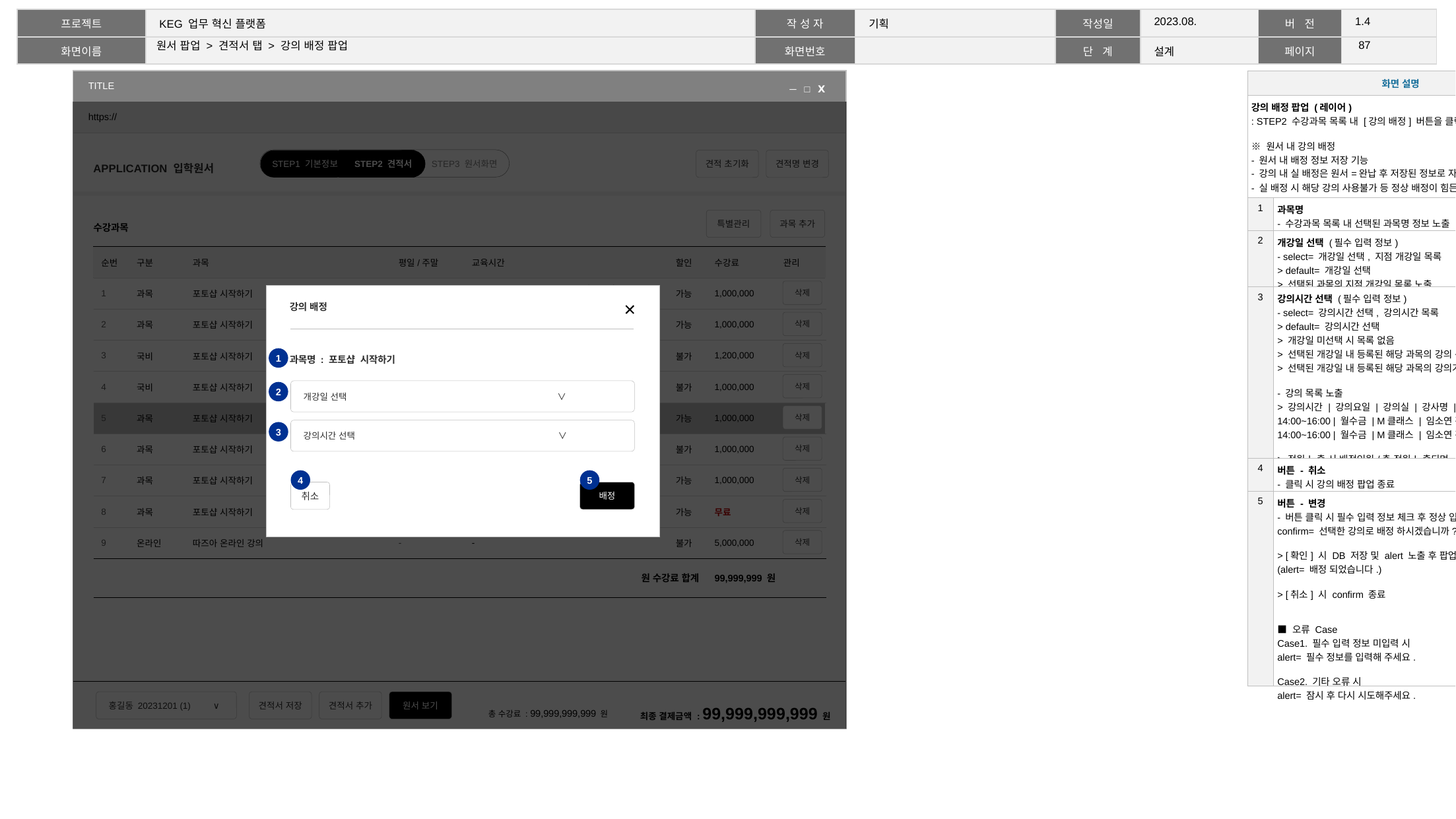

87

# 원서 팝업 > 견적서 탭 > 강의 배정 팝업
| TITLE |
| --- |
| https:// |

| 화면 설명 |  |
| --- | --- |
| 강의 배정 팝업 (레이어) : STEP2 수강과목 목록 내 [강의 배정] 버튼을 클릭하여 호출 ※ 원서 내 강의 배정 - 원서 내 배정 정보 저장 기능 - 강의 내 실 배정은 원서=완납 후 저장된 정보로 자동 배정 진행 - 실 배정 시 해당 강의 사용불가 등 정상 배정이 힘든 경우 미배정 상태로 변경 |  |
| 1 | 과목명 - 수강과목 목록 내 선택된 과목명 정보 노출 |
| 2 | 개강일 선택 (필수 입력 정보) - select= 개강일 선택, 지점 개강일 목록 > default= 개강일 선택 > 선택된 과목의 지점 개강일 목록 노출 |
| 3 | 강의시간 선택 (필수 입력 정보) - select= 강의시간 선택, 강의시간 목록 > default= 강의시간 선택 > 개강일 미선택 시 목록 없음 > 선택된 개강일 내 등록된 해당 과목의 강의 목록 노출 > 선택된 개강일 내 등록된 해당 과목의 강의가 없을 경우 목록 없음 - 강의 목록 노출 > 강의시간 | 강의요일 | 강의실 | 강사명 | 정원 14:00~16:00 | 월수금 | M클래스 | 임소연 강사 | 정원 10/20명 14:00~16:00 | 월수금 | M클래스 | 임소연 강사 | 정원 21/20명 > 정원 노출 시 배정인원/총 정원 노출되며, 정원이 오버된 목록도 배정 가능 (대기 배정) |
| 4 | 버튼 - 취소 - 클릭 시 강의 배정 팝업 종료 |
| 5 | 버튼 - 변경 - 버튼 클릭 시 필수 입력 정보 체크 후 정상 입력 시 confirm confirm= 선택한 강의로 배정 하시겠습니까? > [확인] 시 DB 저장 및 alert 노출 후 팝업 종료 (alert= 배정 되었습니다.) > [취소] 시 confirm 종료 ■ 오류 Case Case1. 필수 입력 정보 미입력 시 alert= 필수 정보를 입력해 주세요. Case2. 기타 오류 시 alert= 잠시 후 다시 시도해주세요. |
─   □   Ⅹ

APPLICATION 입학원서

STEP2 견적서

STEP3 원서화면
견적 초기화
견적명 변경
STEP1 기본정보

특별관리
과목 추가
| 수강과목 |  |  |  |  |  |  |  |
| --- | --- | --- | --- | --- | --- | --- | --- |
| 순번 | 구분 | 과목 | 평일/주말 | 교육시간 | 할인 | 수강료 | 관리 |
| 수강과목 |  |  |  |  |  |  |  |
| --- | --- | --- | --- | --- | --- | --- | --- |
| 순번 | 구분 | 과목 | 평일/주말 | 교육시간 | 할인 | 수강료 | 관리 |
| 1 | 과목 | 포토샵 시작하기 | 평일 | [2023-12-10] 14:00~16:00 (월수금월수) 5층 A 임소연 강사 | 가능 | 1,000,000 |  |
| 2 | 과목 | 포토샵 시작하기 | 주말 | 강의 배정 | 가능 | 1,000,000 |  |
| 3 | 국비 | 포토샵 시작하기 | 주말 | 강의 배정 | 불가 | 1,200,000 |  |
| 4 | 국비 | 포토샵 시작하기 | 평일 | 강의 배정 | 불가 | 1,000,000 |  |
| 5 | 과목 | 포토샵 시작하기 | 평일 | 강의 배정 | 가능 | 1,000,000 |  |
| 6 | 과목 | 포토샵 시작하기 | 평일 | 강의 배정 | 불가 | 1,000,000 |  |
| 7 | 과목 | 포토샵 시작하기 | 주말 | 강의 배정 | 가능 | 1,000,000 |  |
| 8 | 과목 | 포토샵 시작하기 | 주말 | 강의 배정 | 가능 | 무료 |  |
| 9 | 온라인 | 따즈아 온라인 강의 | - | - | 불가 | 5,000,000 |  |
|  |  |  |  | 원 수강료 합계 |  | 99,999,999 원 |  |
삭제
강의 배정
과목명 : 포토샵  시작하기
삭제
삭제
1
삭제
개강일 선택                                                                                     ∨
2
삭제
강의시간 선택                                                                                  ∨
3
삭제
삭제
4
5
취소
배정
삭제
삭제
|  | 총 수강료 : 99,999,999,999 원 | 최종 결제금액 : 99,999,999,999 원 |
| --- | --- | --- |
홍길동 20231201 (1)         ∨
견적서 저장
견적서 추가
원서 보기